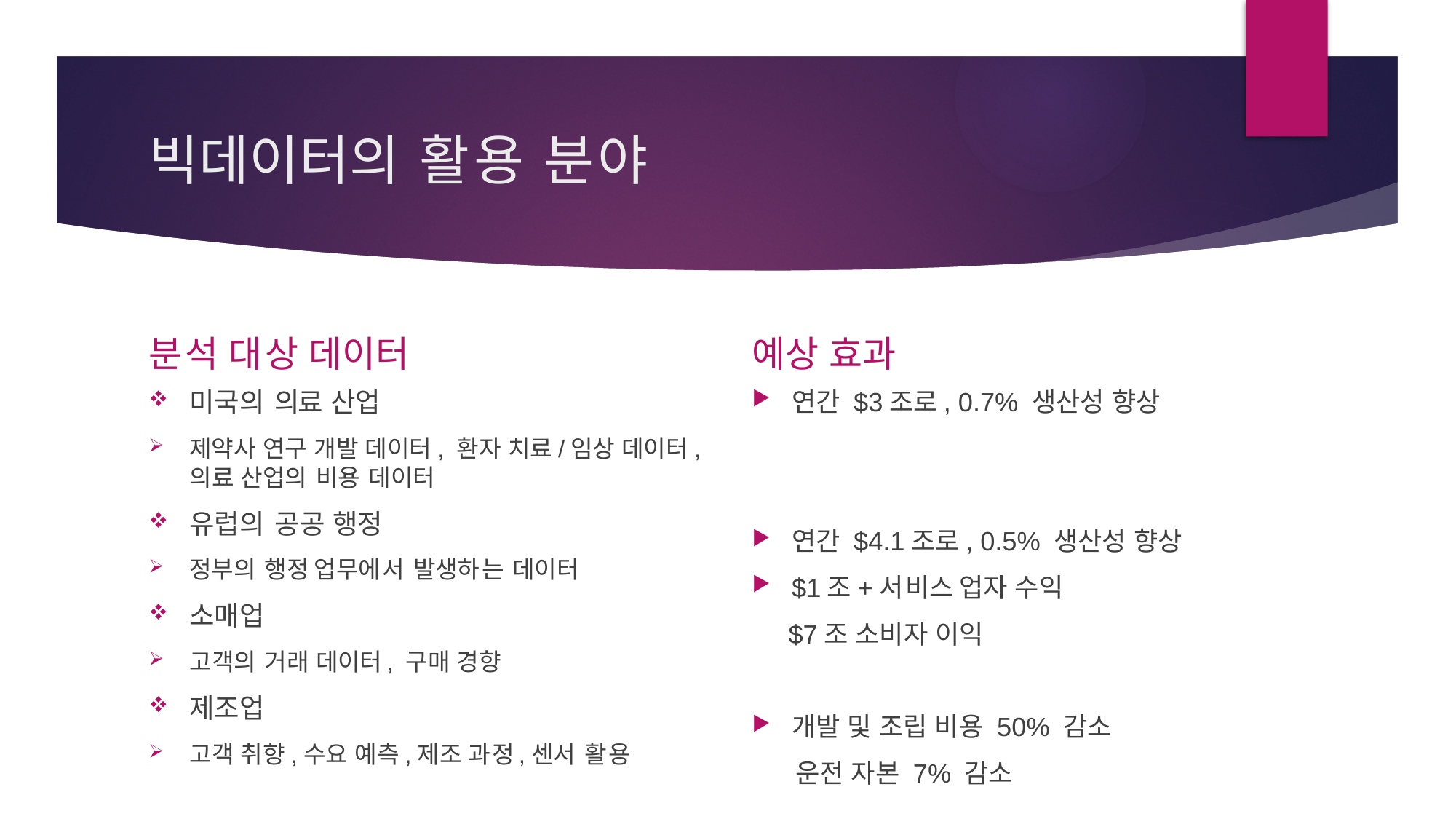

# 빅데이터의 활용 분야
분석 대상 데이터
예상 효과
미국의 의료 산업
제약사 연구 개발 데이터, 환자 치료/임상 데이터, 의료 산업의 비용 데이터
유럽의 공공 행정
정부의 행정 업무에서 발생하는 데이터
소매업
고객의 거래 데이터, 구매 경향
제조업
고객 취향,수요 예측,제조 과정,센서 활용

연간 $3조로, 0.7% 생산성 향상

연간 $4.1조로, 0.5% 생산성 향상
$1조+서비스 업자 수익
     $7조 소비자 이익

개발 및 조립 비용 50% 감소
     운전 자본 7% 감소